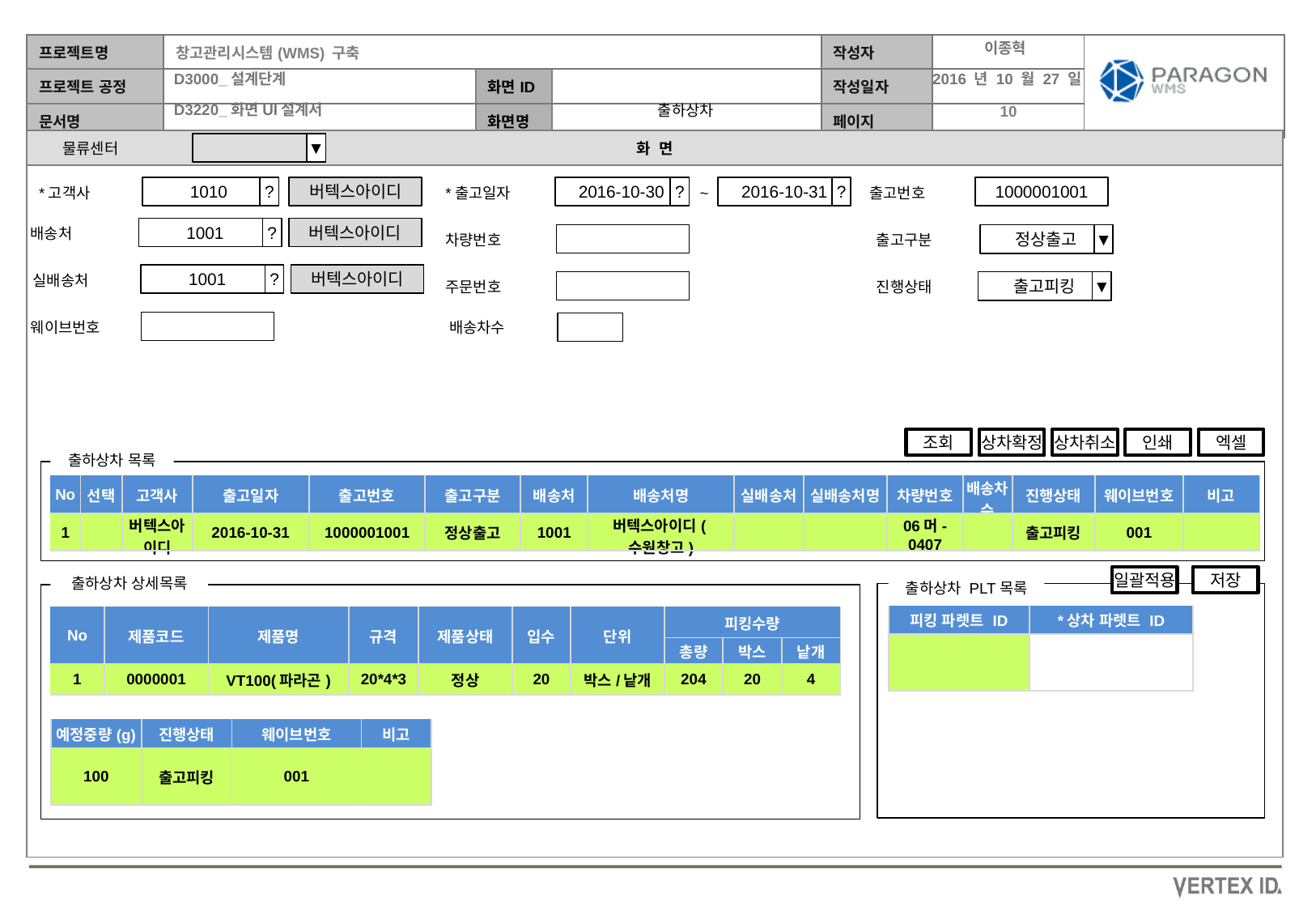

이종혁
2016 년 10 월 27 일
출하상차
물류센터

▼
*고객사
1010
?
버텍스아이디
*출고일자
2016-10-30
?
~
2016-10-31
?
출고번호
1000001001
배송처
1001
?
버텍스아이디
차량번호

출고구분
정상출고
▼
실배송처
1001
?
버텍스아이디
주문번호

진행상태
출고피킹
▼
웨이브번호

배송차수

조회
상차확정
상차취소
인쇄
엑셀
출하상차 목록

| No | 선택 | 고객사 | 출고일자 | 출고번호 | 출고구분 | 배송처 | 배송처명 | 실배송처 | 실배송처명 | 차량번호 | 배송차수 | 진행상태 | 웨이브번호 | 비고 |
| --- | --- | --- | --- | --- | --- | --- | --- | --- | --- | --- | --- | --- | --- | --- |
| 1 |  | 버텍스아이디 | 2016-10-31 | 1000001001 | 정상출고 | 1001 | 버텍스아이디(수원창고) |  |  | 06머-0407 |  | 출고피킹 | 001 |  |
저장
일괄적용
출하상차 상세목록
출하상차 PLT목록

| 피킹 파렛트 ID | \*상차 파렛트 ID |
| --- | --- |
|  |  |
| No | 제품코드 | 제품명 | 규격 | 제품상태 | 입수 | 단위 | 피킹수량 |  |  |
| --- | --- | --- | --- | --- | --- | --- | --- | --- | --- |
|  |  |  |  |  |  |  | 총량 | 박스 | 낱개 |
| 1 | 0000001 | VT100(파라곤) | 20\*4\*3 | 정상 | 20 | 박스/낱개 | 204 | 20 | 4 |
| 예정중량(g) | 진행상태 | 웨이브번호 | 비고 |
| --- | --- | --- | --- |
| 100 | 출고피킹 | 001 |  |